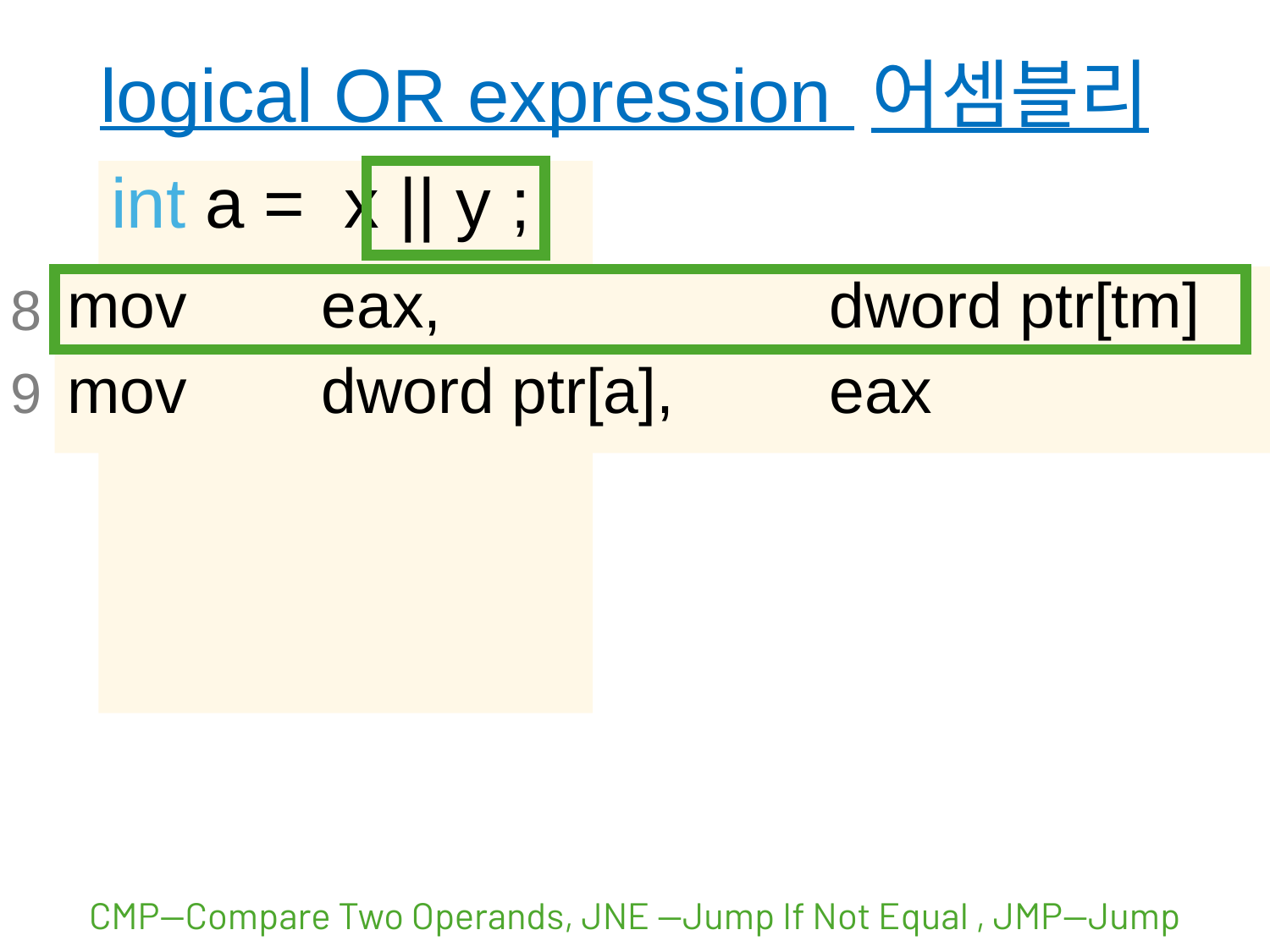

# logical OR expression 어셈블리
int a =  x || y ;

mov		eax,				dword ptr[tm]
mov		dword ptr[a],		eax

8
9
CMP—Compare Two Operands, JNE —Jump If Not Equal , JMP—Jump